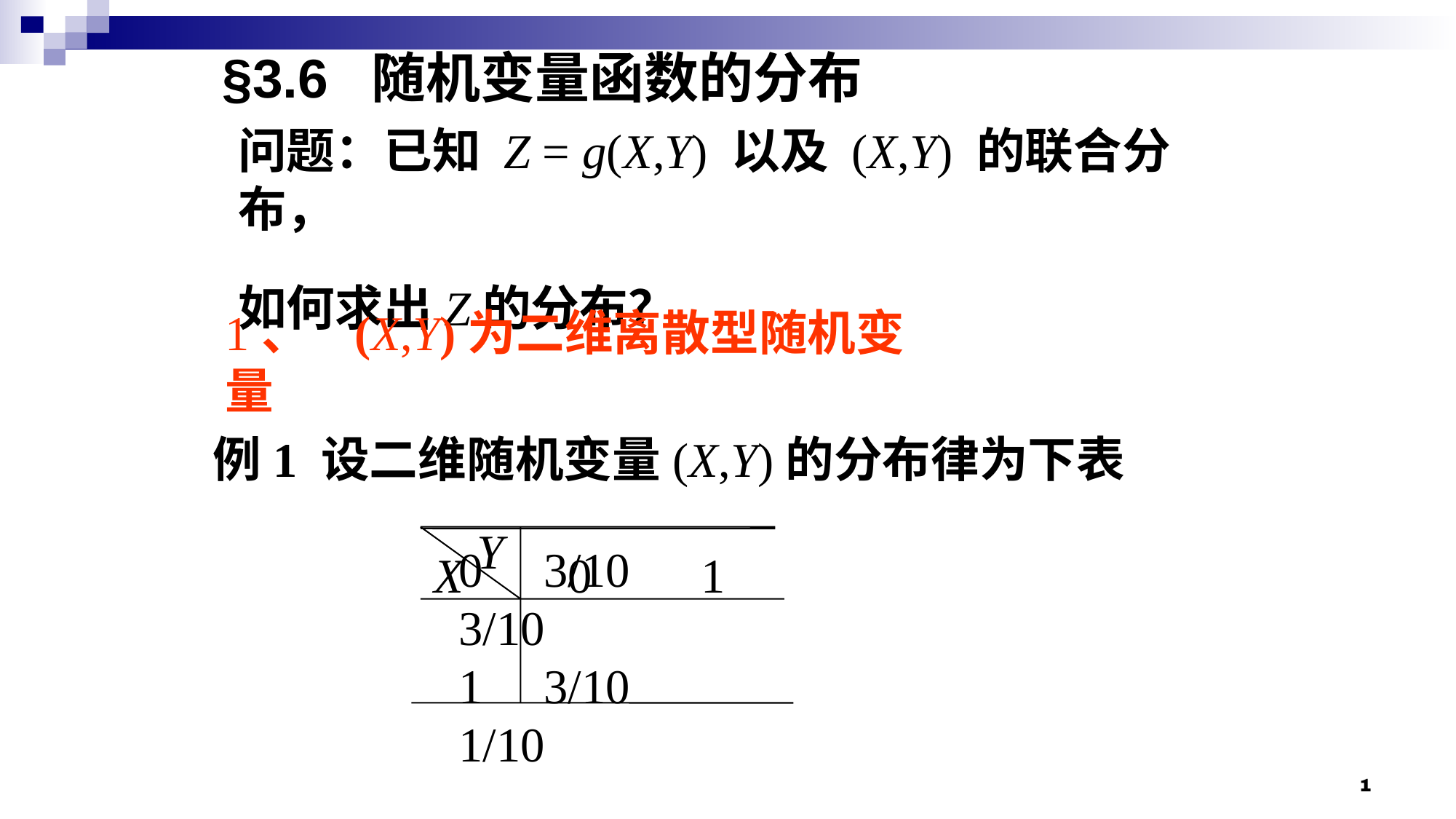

§3.6  随机变量函数的分布
问题：已知 Z = g(X,Y) 以及 (X,Y) 的联合分布，
如何求出Z的分布？
1、   (X,Y)为二维离散型随机变量
例1 设二维随机变量(X,Y)的分布律为下表
Y

X
0         1
0     3/10    3/10
1     3/10    1/10

1